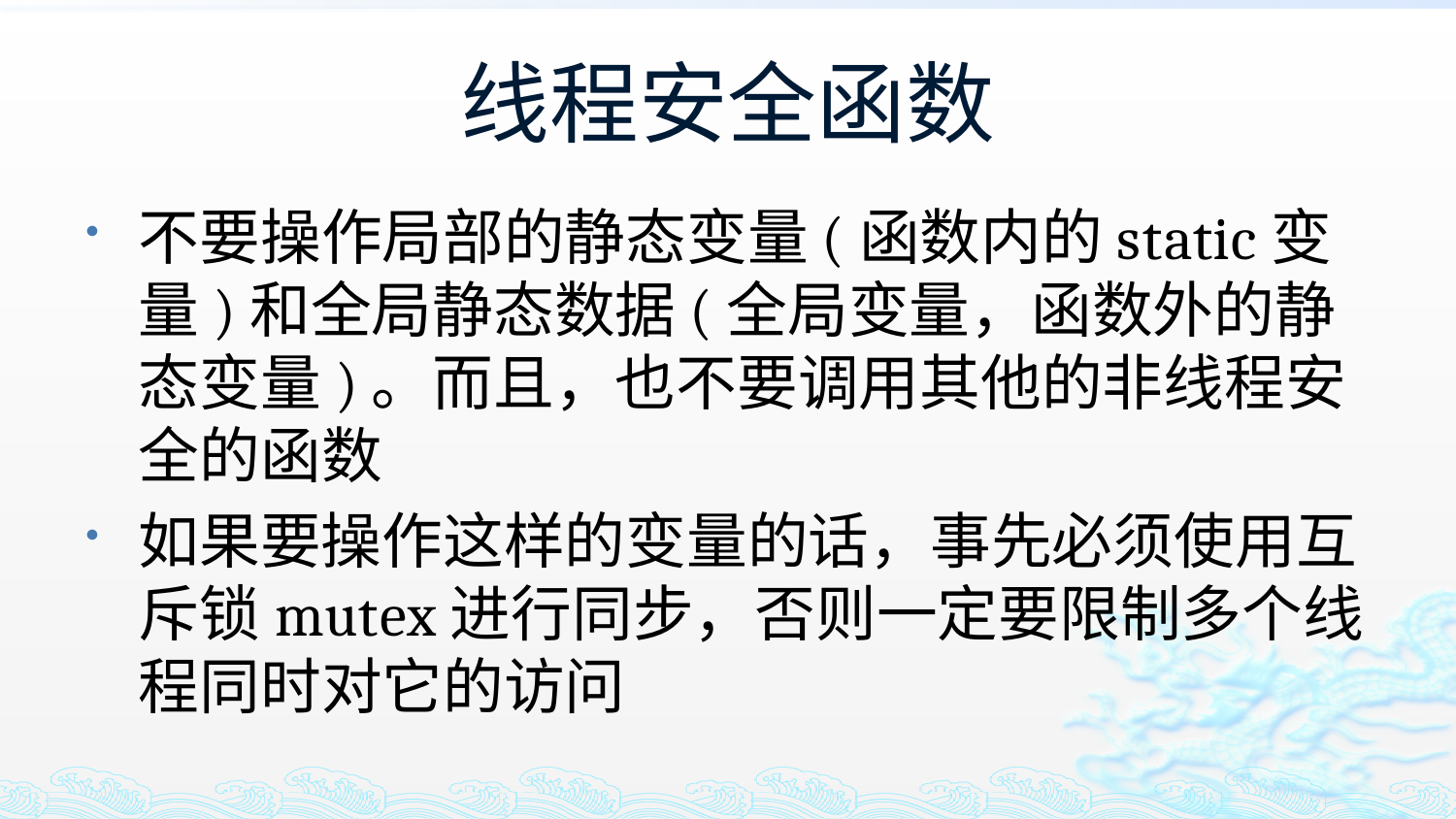

# 线程安全函数
不要操作局部的静态变量(函数内的static变量)和全局静态数据(全局变量，函数外的静态变量)。而且，也不要调用其他的非线程安全的函数
如果要操作这样的变量的话，事先必须使用互斥锁mutex进行同步，否则一定要限制多个线程同时对它的访问